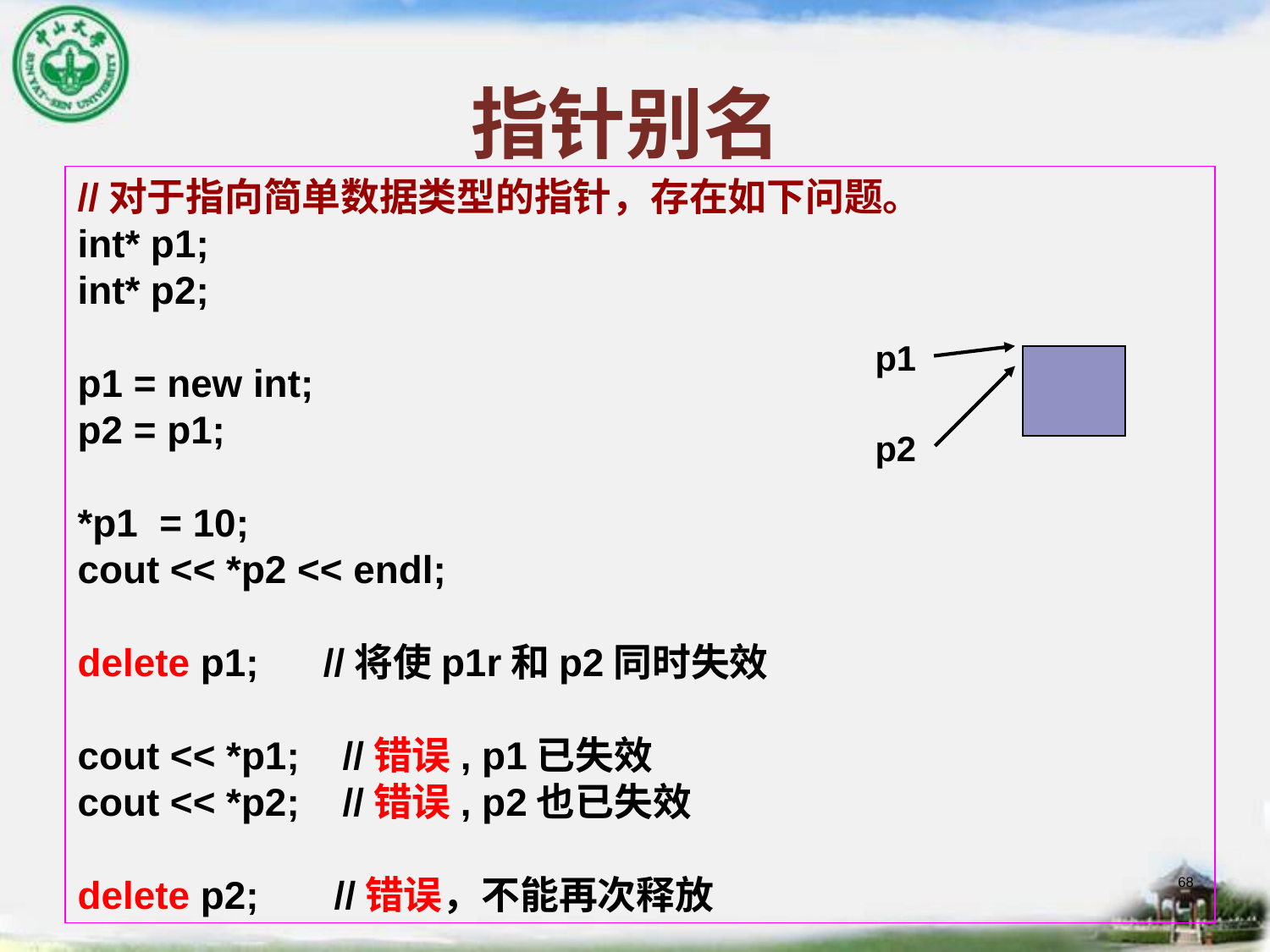

# 指针别名
//对于指向简单数据类型的指针，存在如下问题。
int* p1;
int* p2;

p1 = new int;
p2 = p1;

*p1  = 10;
cout << *p2 << endl;

delete p1;      //将使p1r和p2同时失效

cout << *p1;    //错误, p1已失效
cout << *p2;    //错误, p2也已失效

delete p2;       //错误，不能再次释放
p1

p2
68